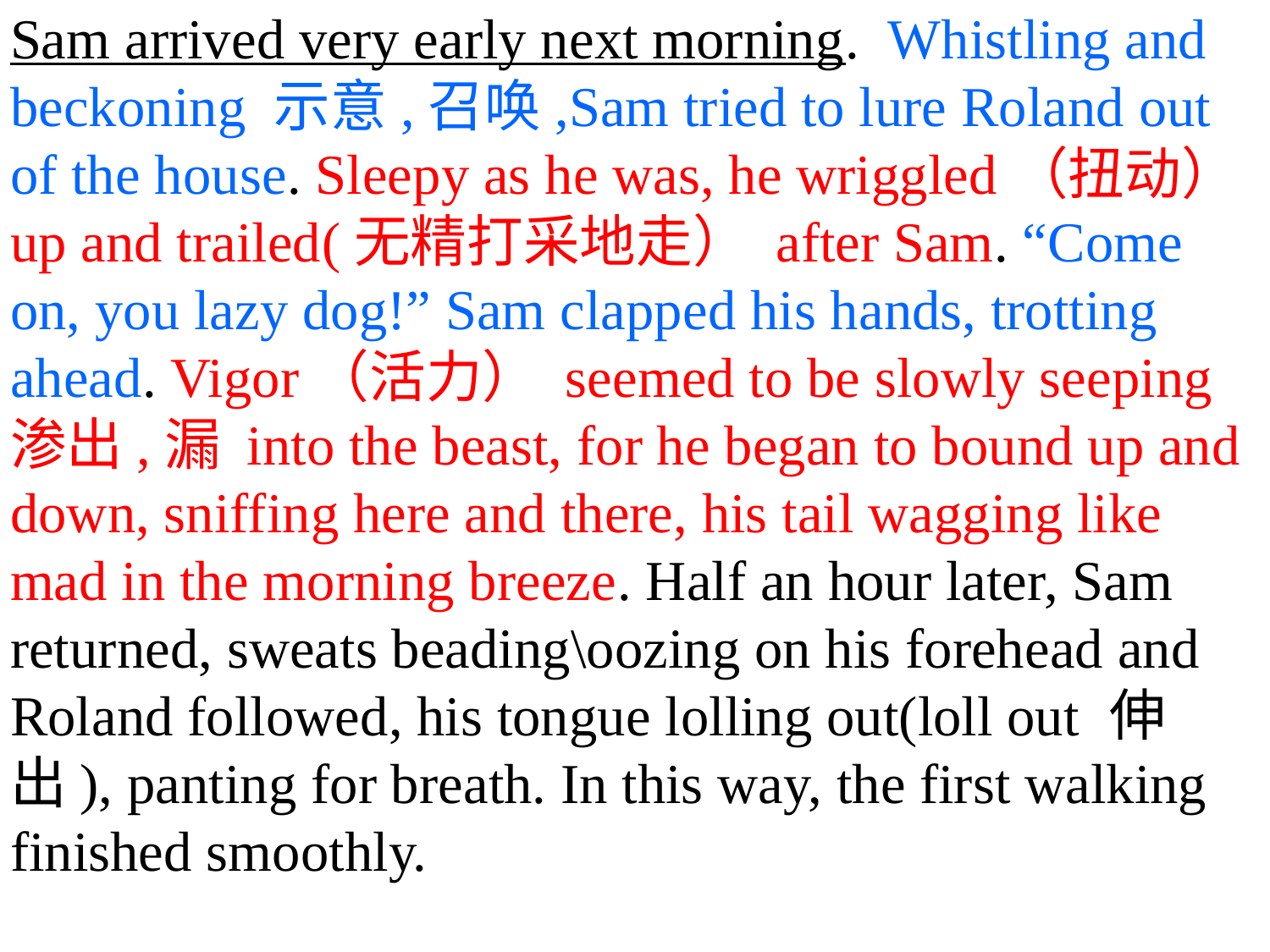

Sam arrived very early next morning.  Whistling and beckoning 示意,召唤,Sam tried to lure Roland out of the house. Sleepy as he was, he wriggled（扭动） up and trailed(无精打采地走） after Sam. “Come on, you lazy dog!” Sam clapped his hands, trotting ahead. Vigor（活力） seemed to be slowly seeping渗出,漏 into the beast, for he began to bound up and down, sniffing here and there, his tail wagging like mad in the morning breeze. Half an hour later, Sam returned, sweats beading\oozing on his forehead and Roland followed, his tongue lolling out(loll out 伸出), panting for breath. In this way, the first walking finished smoothly.